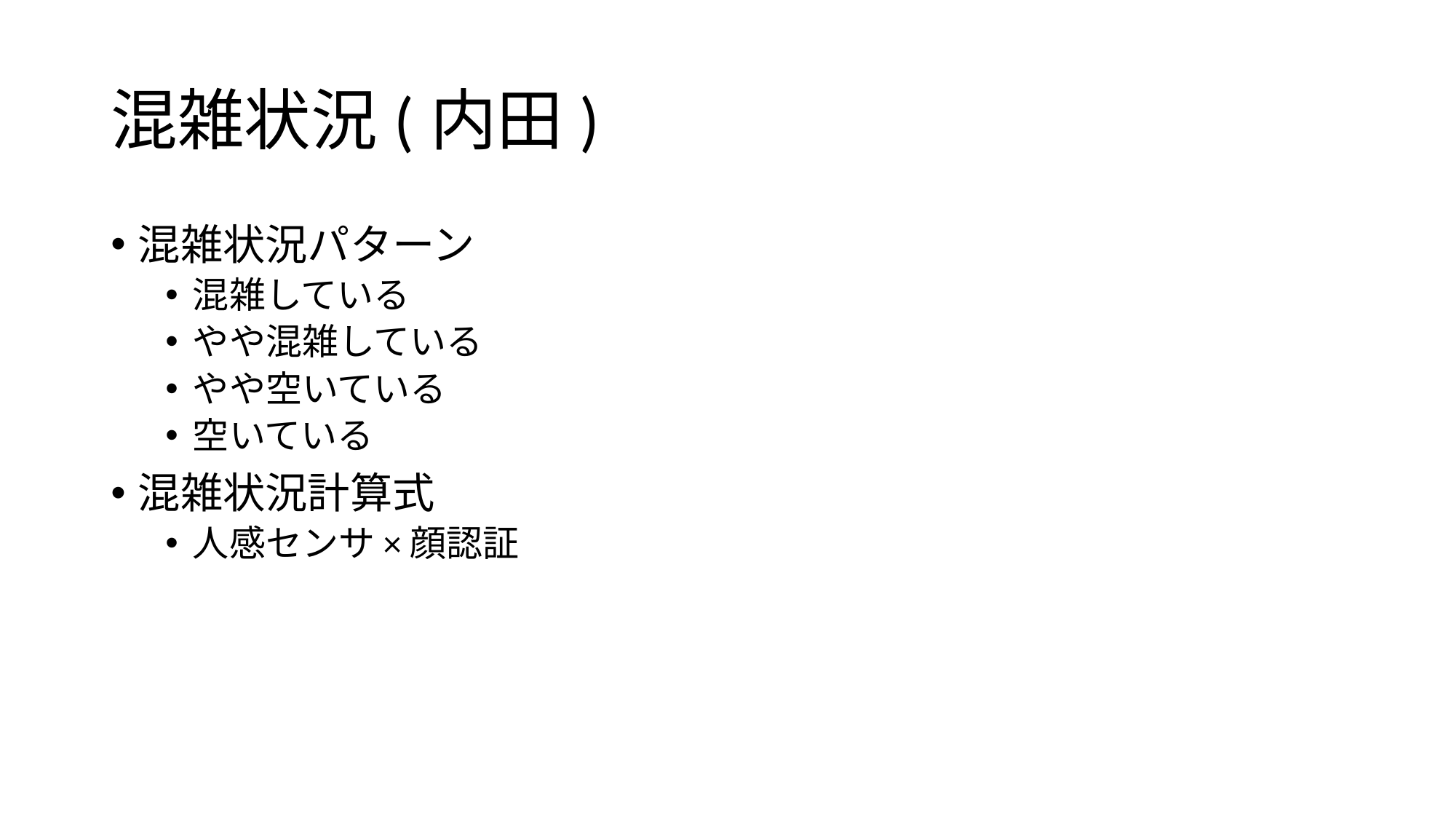

# 混雑状況(内田)
混雑状況パターン
混雑している
やや混雑している
やや空いている
空いている
混雑状況計算式
人感センサ×顔認証